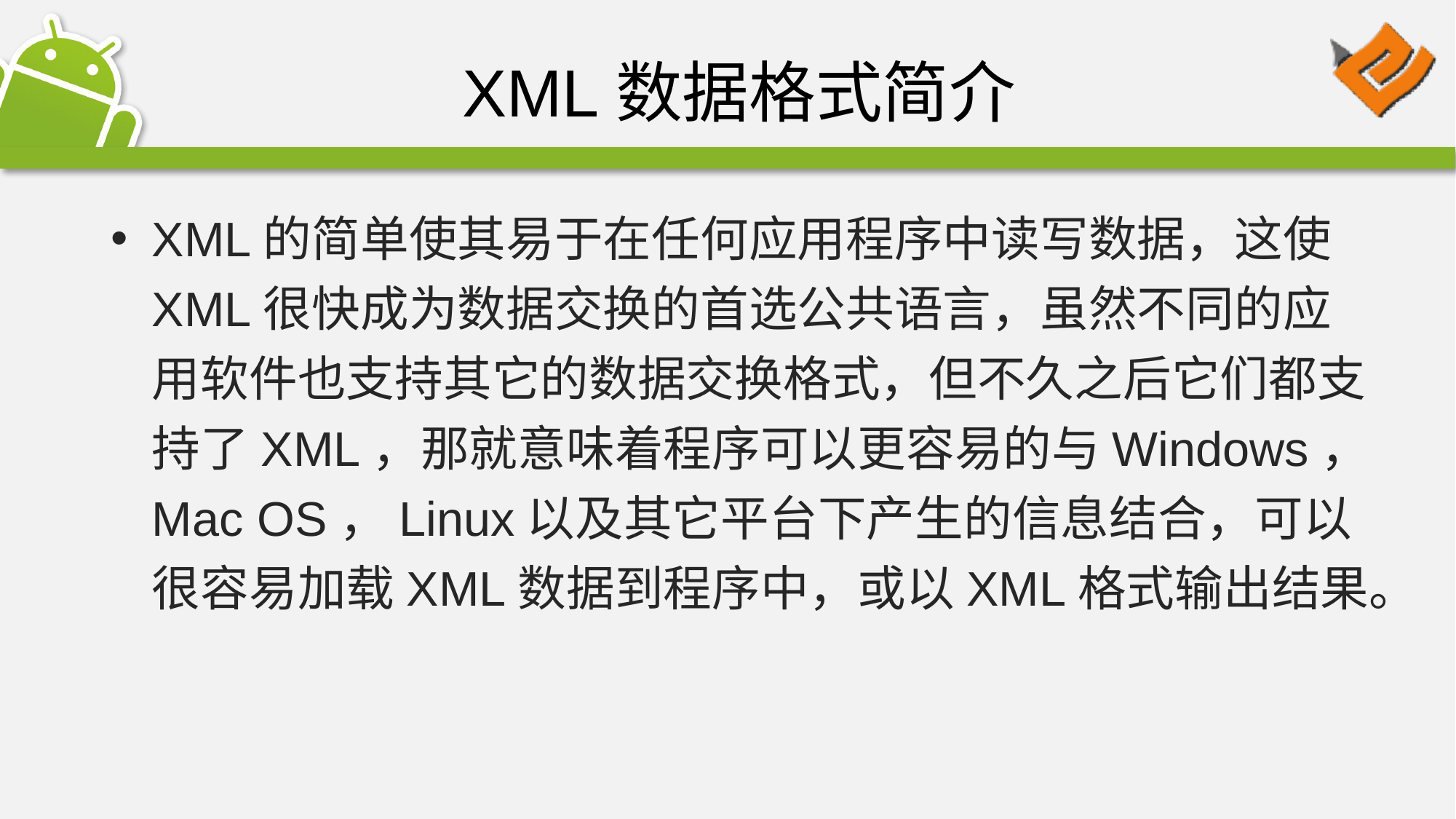

# XML数据格式简介
XML的简单使其易于在任何应用程序中读写数据，这使XML很快成为数据交换的首选公共语言，虽然不同的应用软件也支持其它的数据交换格式，但不久之后它们都支持了XML，那就意味着程序可以更容易的与Windows，Mac OS，Linux以及其它平台下产生的信息结合，可以很容易加载XML数据到程序中，或以XML格式输出结果。